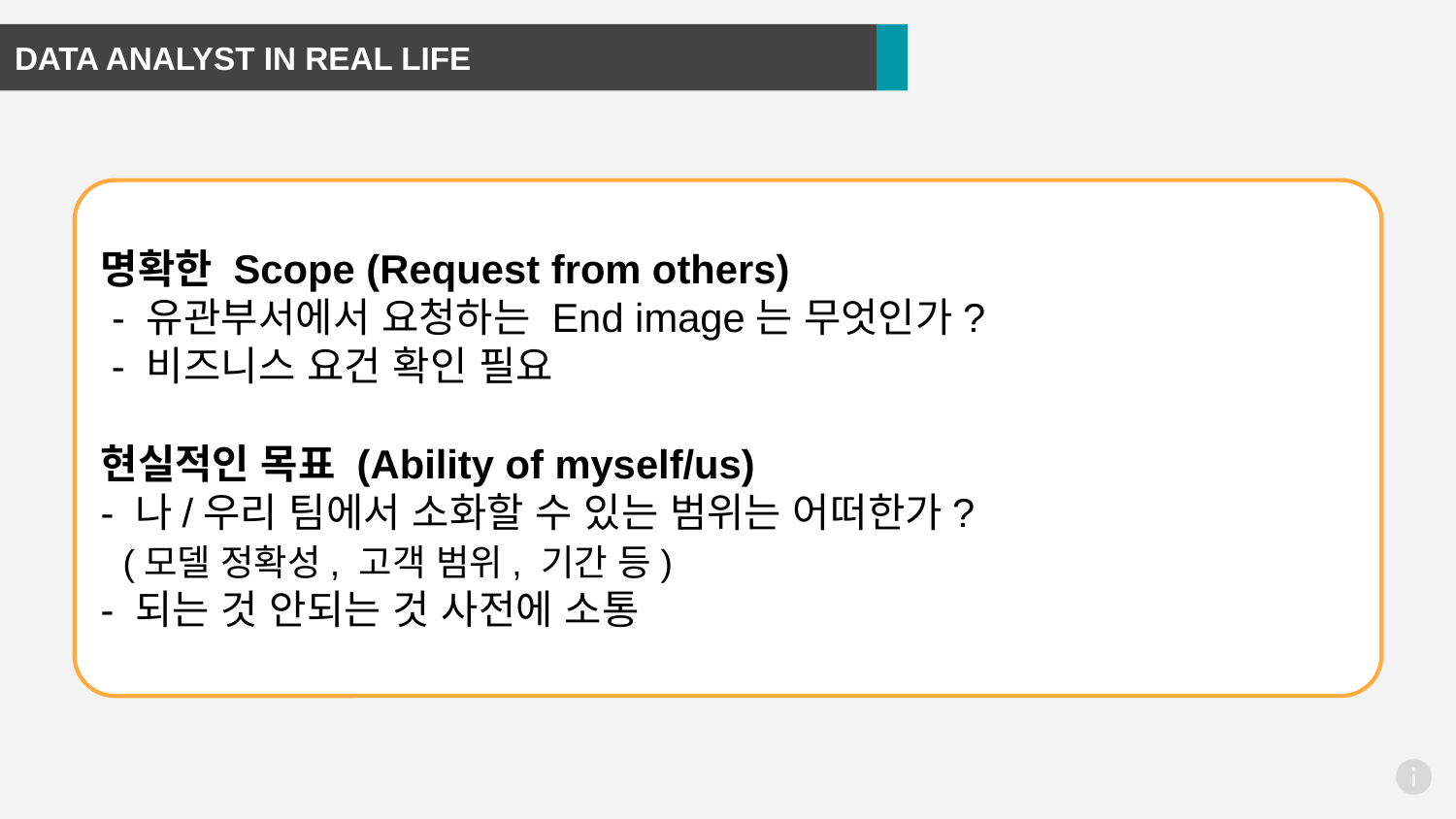

DATA ANALYST IN REAL LIFE

명확한 Scope (Request from others)
 - 유관부서에서 요청하는 End image는 무엇인가?
 - 비즈니스 요건 확인 필요
현실적인 목표 (Ability of myself/us)
- 나/우리 팀에서 소화할 수 있는 범위는 어떠한가?
  (모델 정확성, 고객 범위, 기간 등)
- 되는 것 안되는 것 사전에 소통